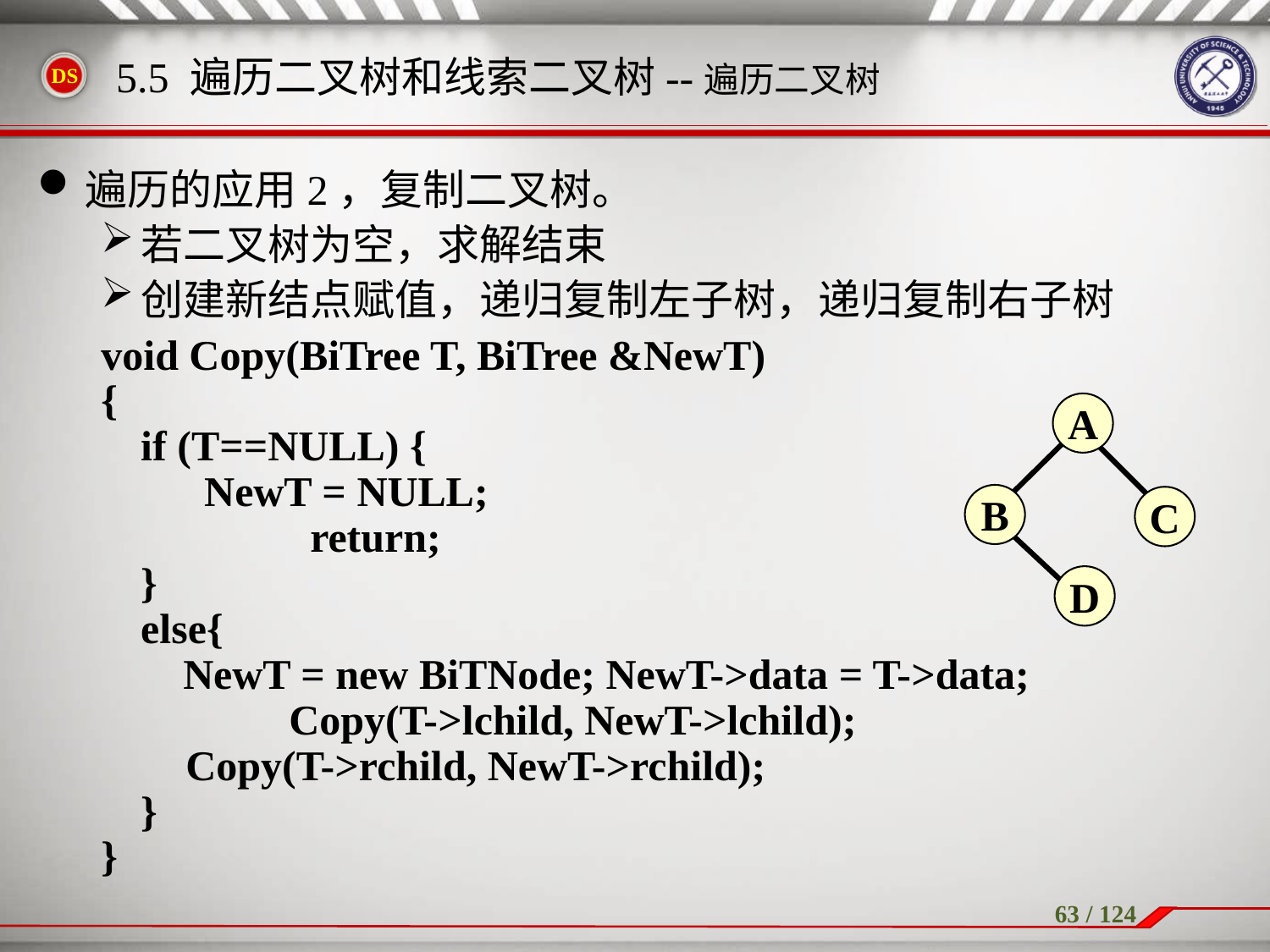

遍历的应用2，复制二叉树。
若二叉树为空，求解结束
创建新结点赋值，递归复制左子树，递归复制右子树
void Copy(BiTree T, BiTree &NewT)
{
	if (T==NULL) {
NewT = NULL;
		    return;
}
	else{
  	    NewT = new BiTNode; NewT->data = T->data;
		  Copy(T->lchild, NewT->lchild);
        	  Copy(T->rchild, NewT->rchild);
	}
}
5.5 遍历二叉树和线索二叉树--遍历二叉树
A

B
C

D